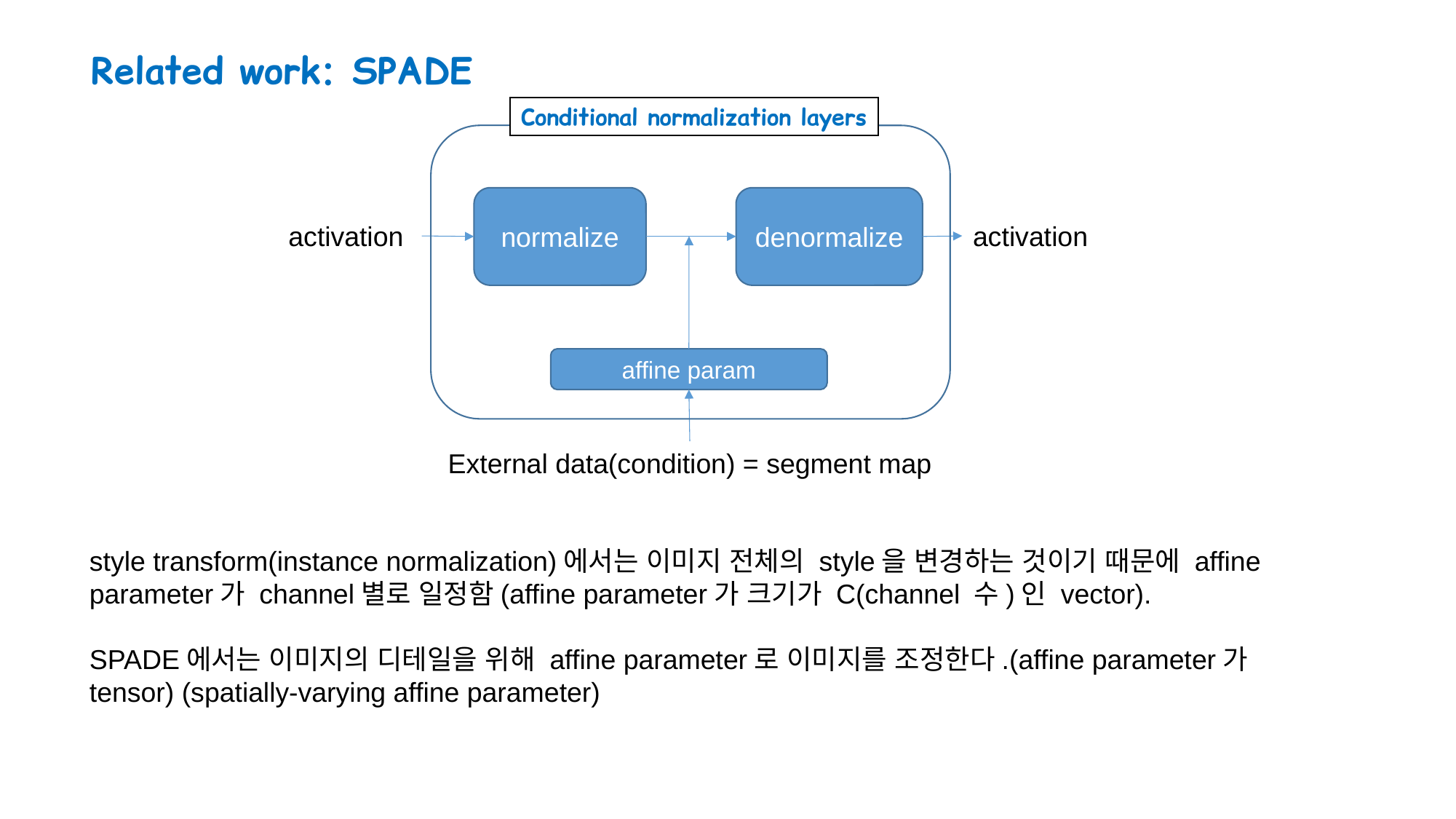

Related work: SPADE
Conditional normalization layers

normalize
denormalize
activation
activation
affine param
External data(condition) = segment map
style transform(instance normalization)에서는 이미지 전체의 style을 변경하는 것이기 때문에 affine parameter가 channel별로 일정함(affine parameter가 크기가 C(channel 수)인 vector).

SPADE에서는 이미지의 디테일을 위해 affine parameter로 이미지를 조정한다.(affine parameter가 tensor) (spatially-varying affine parameter)